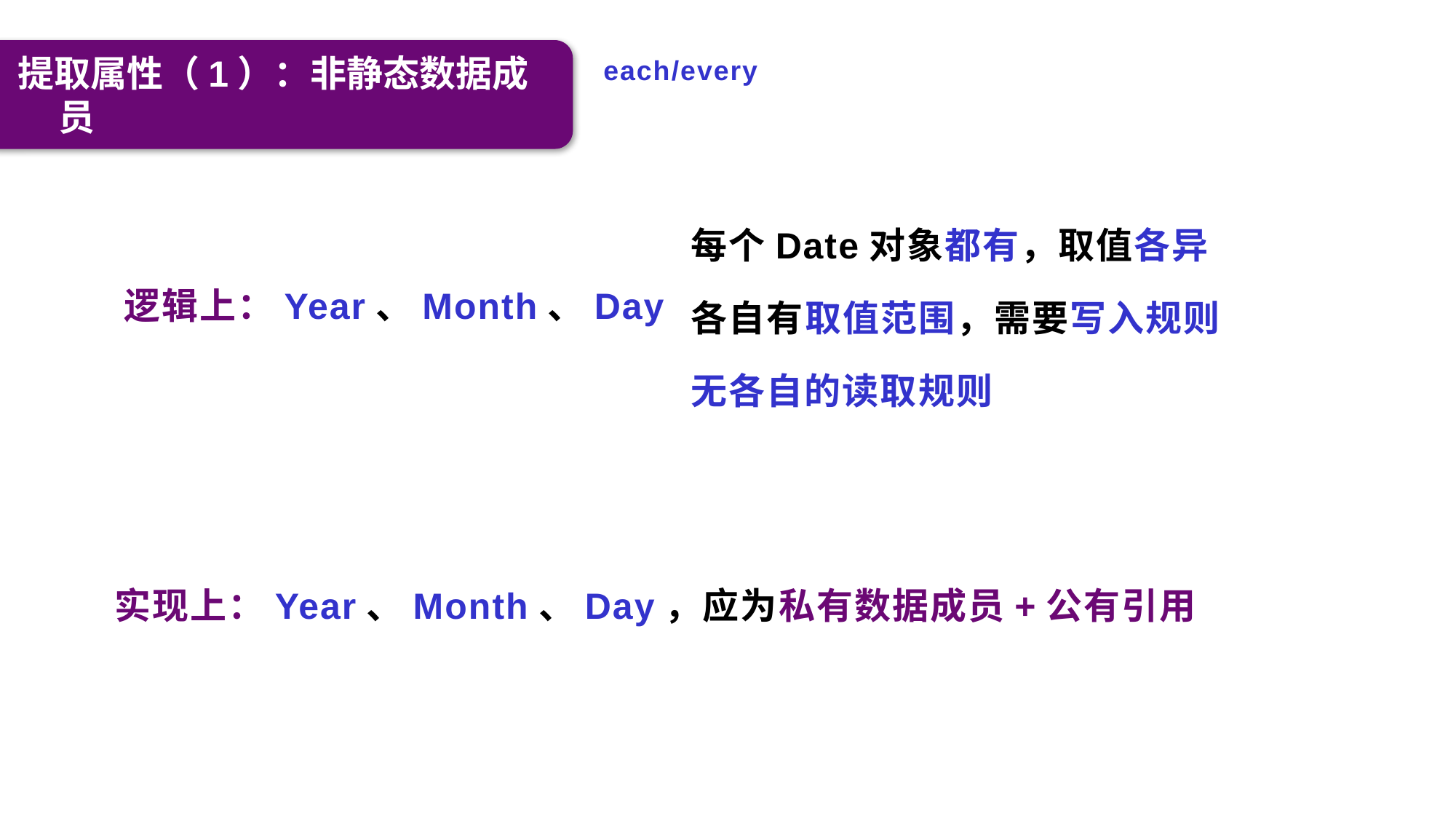

提取属性（1）：非静态数据成员
each/every
每个Date对象都有，取值各异
各自有取值范围，需要写入规则
无各自的读取规则
逻辑上：Year、Month、Day
实现上：Year、Month、Day，应为私有数据成员+公有引用
4